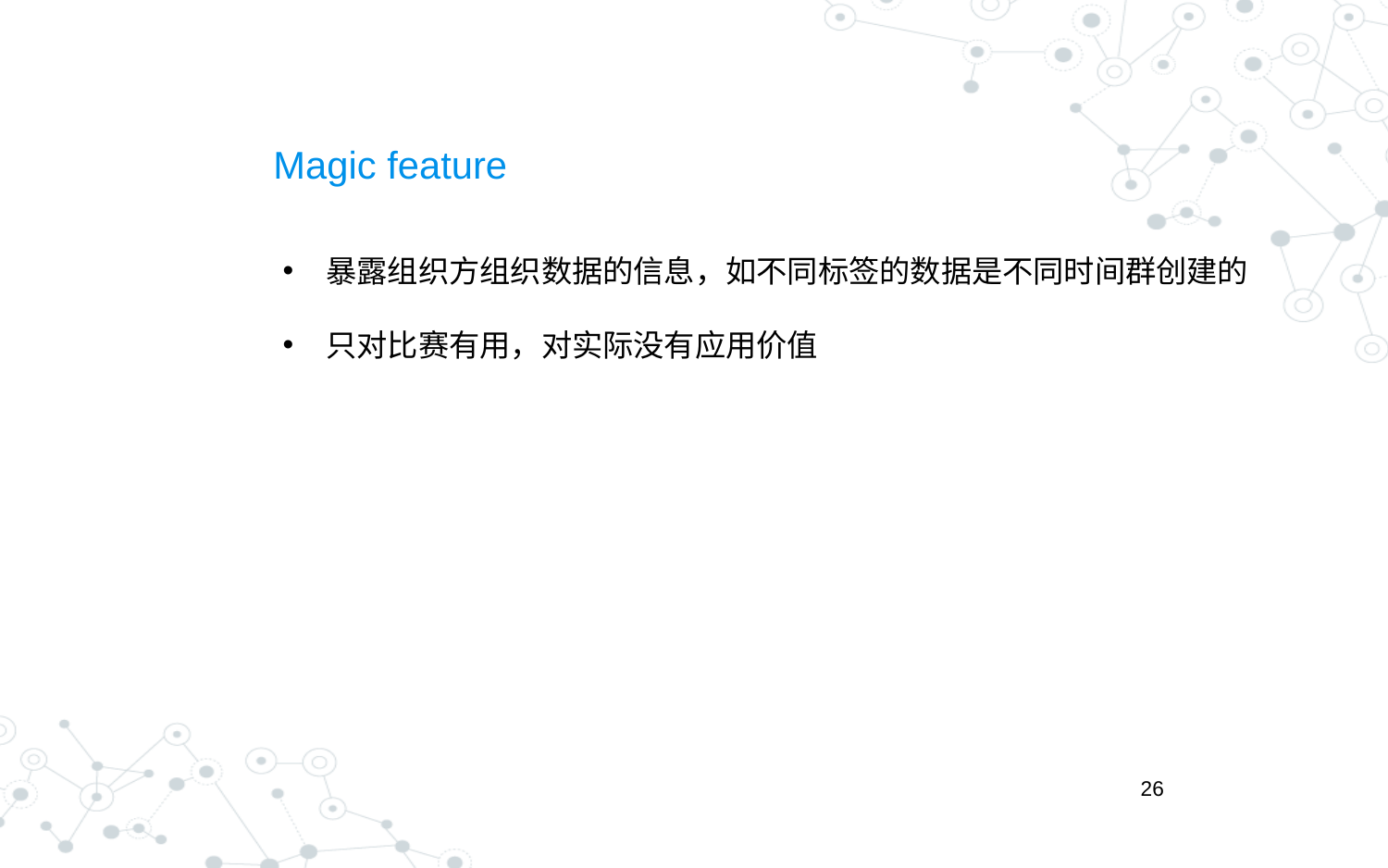

# Magic feature

暴露组织方组织数据的信息，如不同标签的数据是不同时间群创建的

只对比赛有用，对实际没有应用价值
26